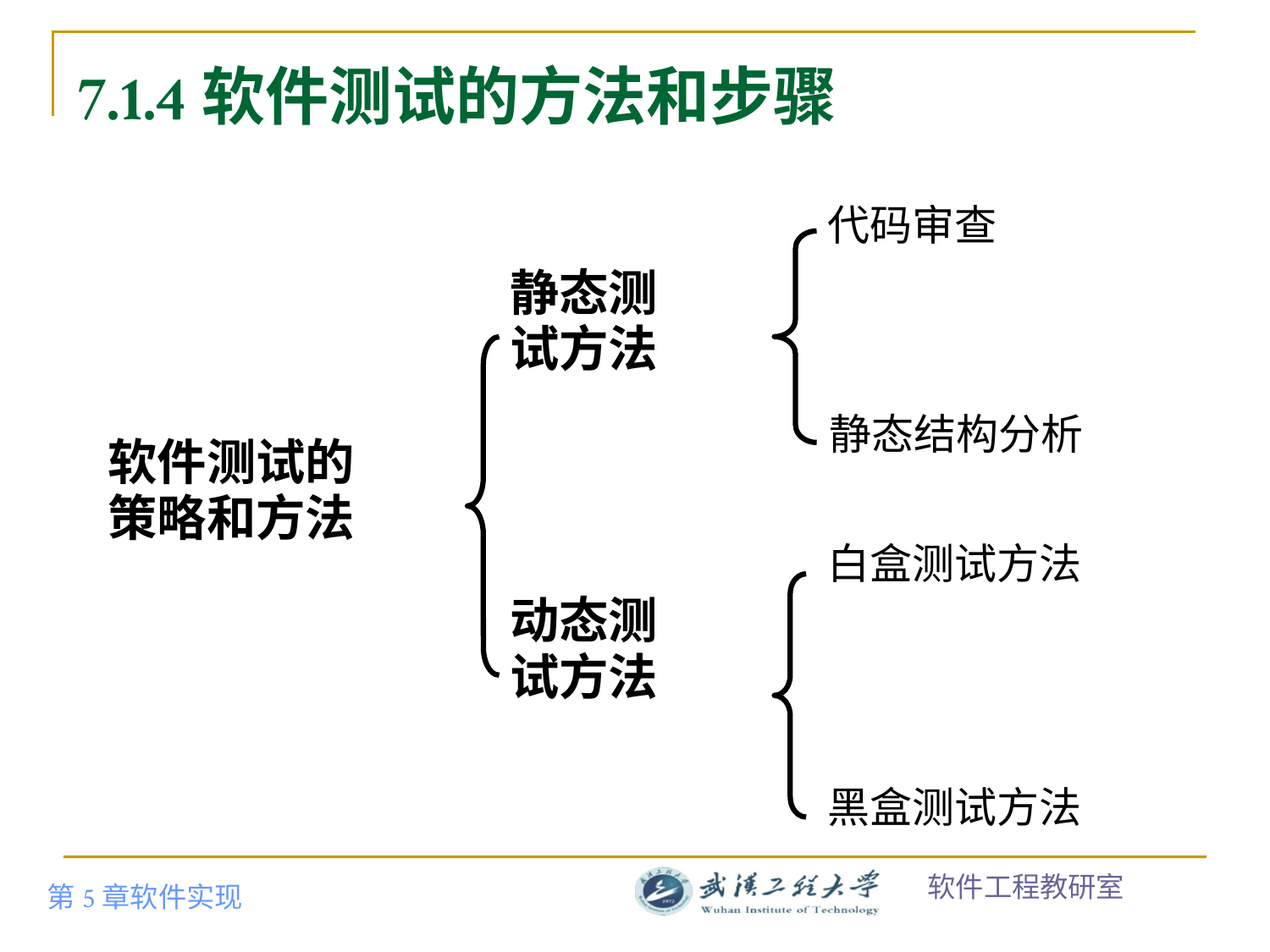

# 7.1.4软件测试的方法和步骤
代码审查

静态测
试方法

静态结构分析
软件测试的
策略和方法
白盒测试方法

动态测
试方法
黑盒测试方法